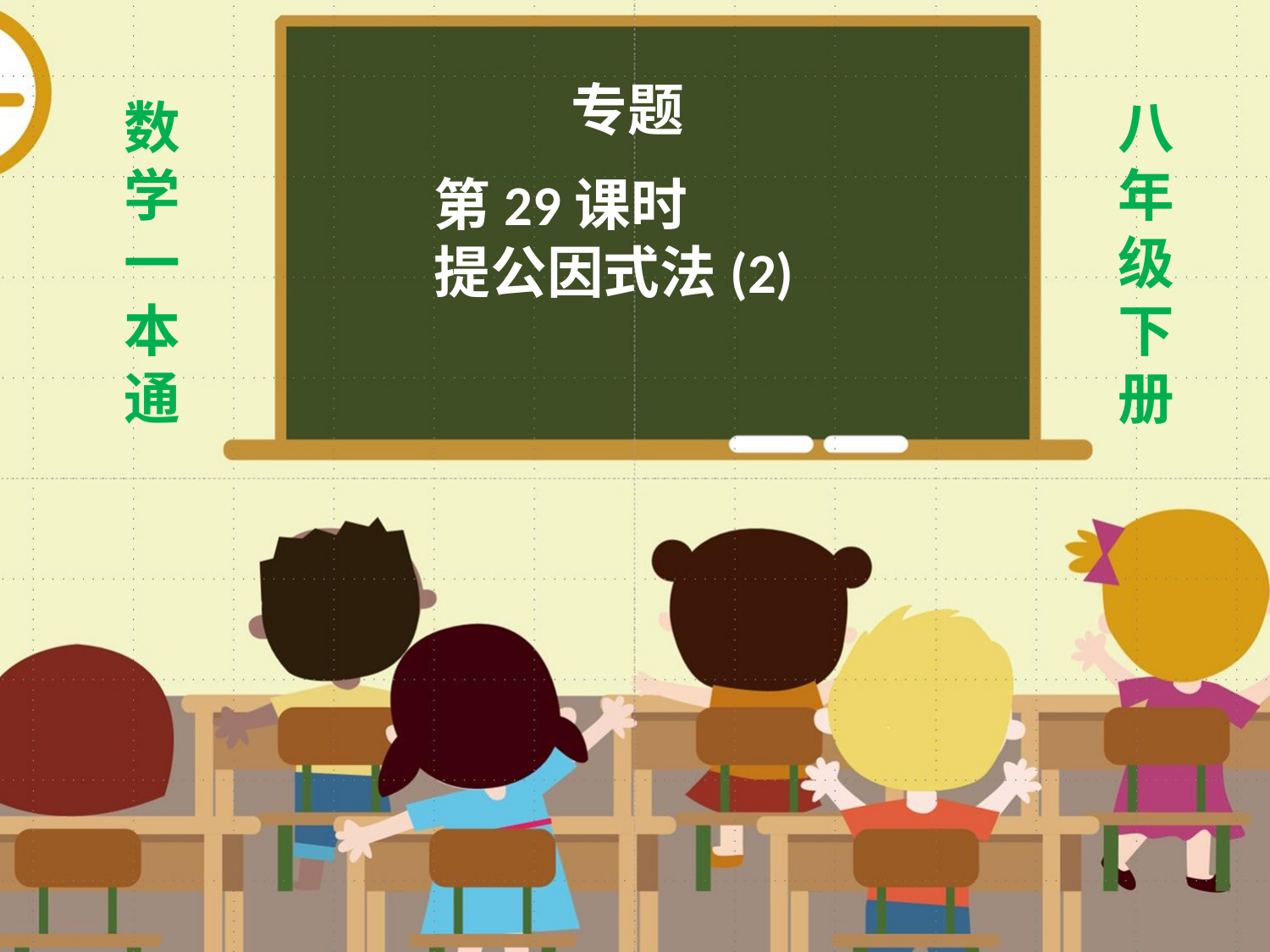

专题
数
学
一
本
通
八年级下册
第29课时
提公因式法(2)